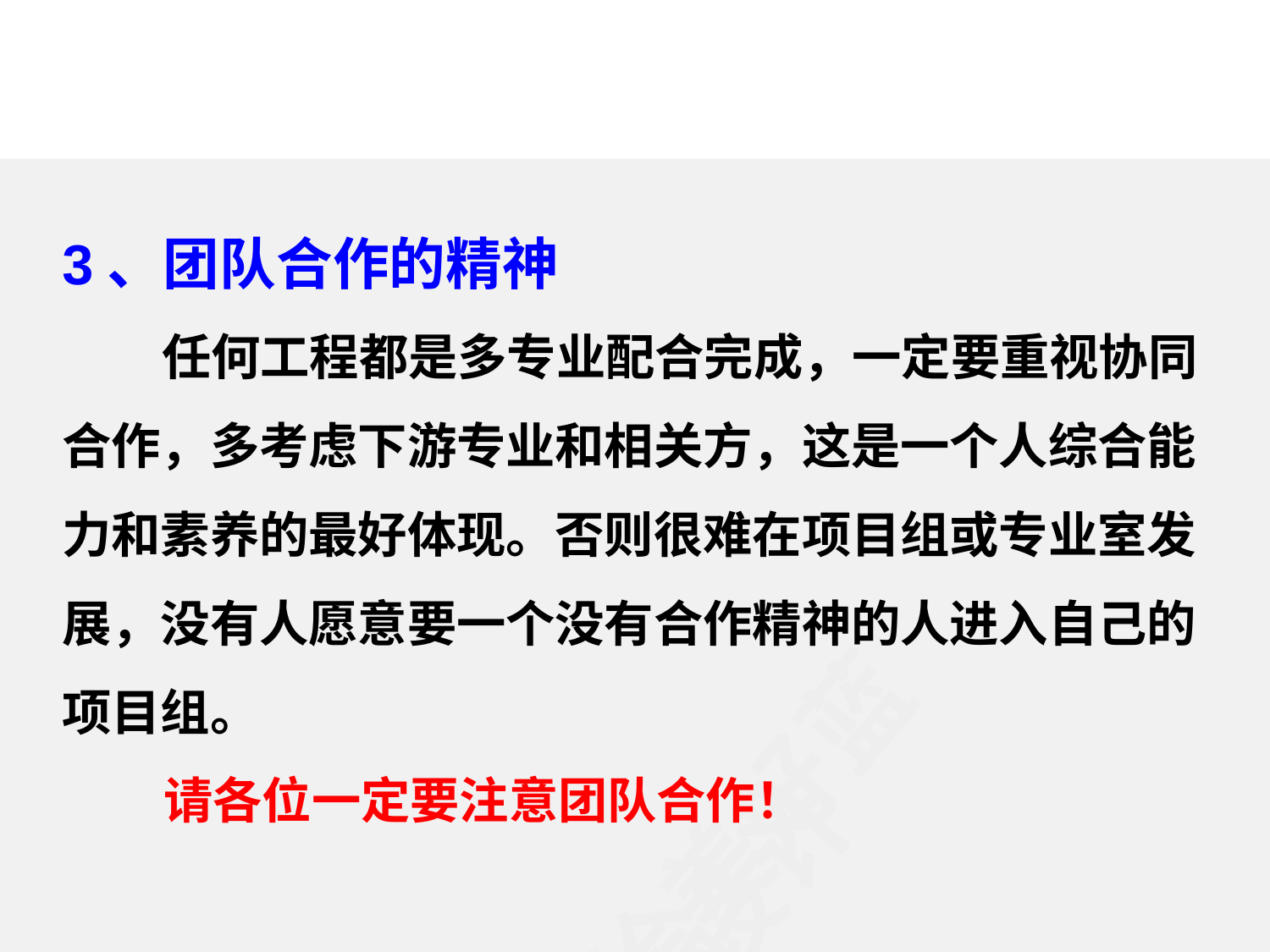

3、团队合作的精神
        任何工程都是多专业配合完成，一定要重视协同合作，多考虑下游专业和相关方，这是一个人综合能力和素养的最好体现。否则很难在项目组或专业室发展，没有人愿意要一个没有合作精神的人进入自己的项目组。
        请各位一定要注意团队合作！